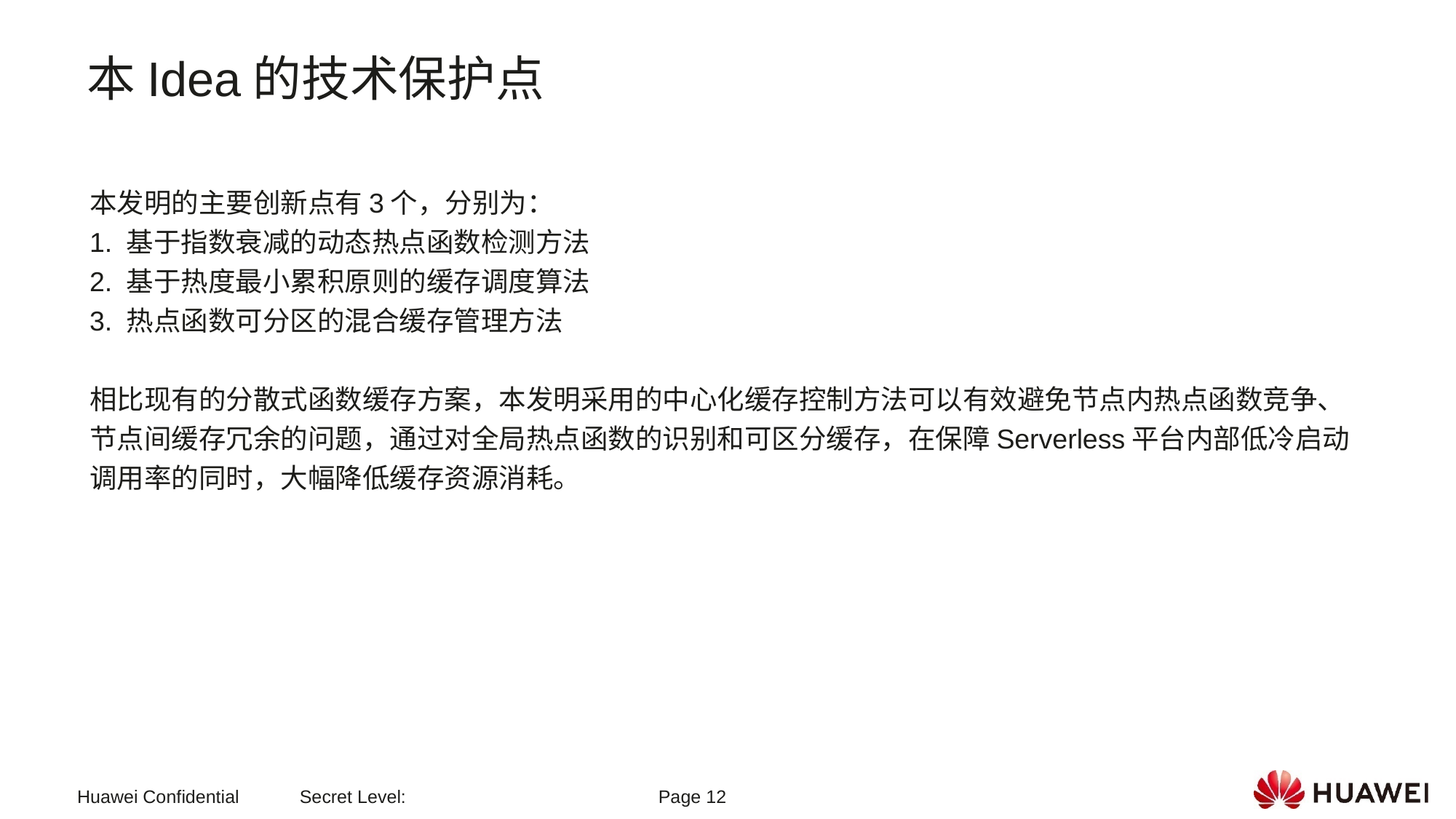

本Idea的技术保护点
本发明的主要创新点有3个，分别为：
1. 基于指数衰减的动态热点函数检测方法
2. 基于热度最小累积原则的缓存调度算法
3. 热点函数可分区的混合缓存管理方法

相比现有的分散式函数缓存方案，本发明采用的中心化缓存控制方法可以有效避免节点内热点函数竞争、节点间缓存冗余的问题，通过对全局热点函数的识别和可区分缓存，在保障Serverless平台内部低冷启动调用率的同时，大幅降低缓存资源消耗。